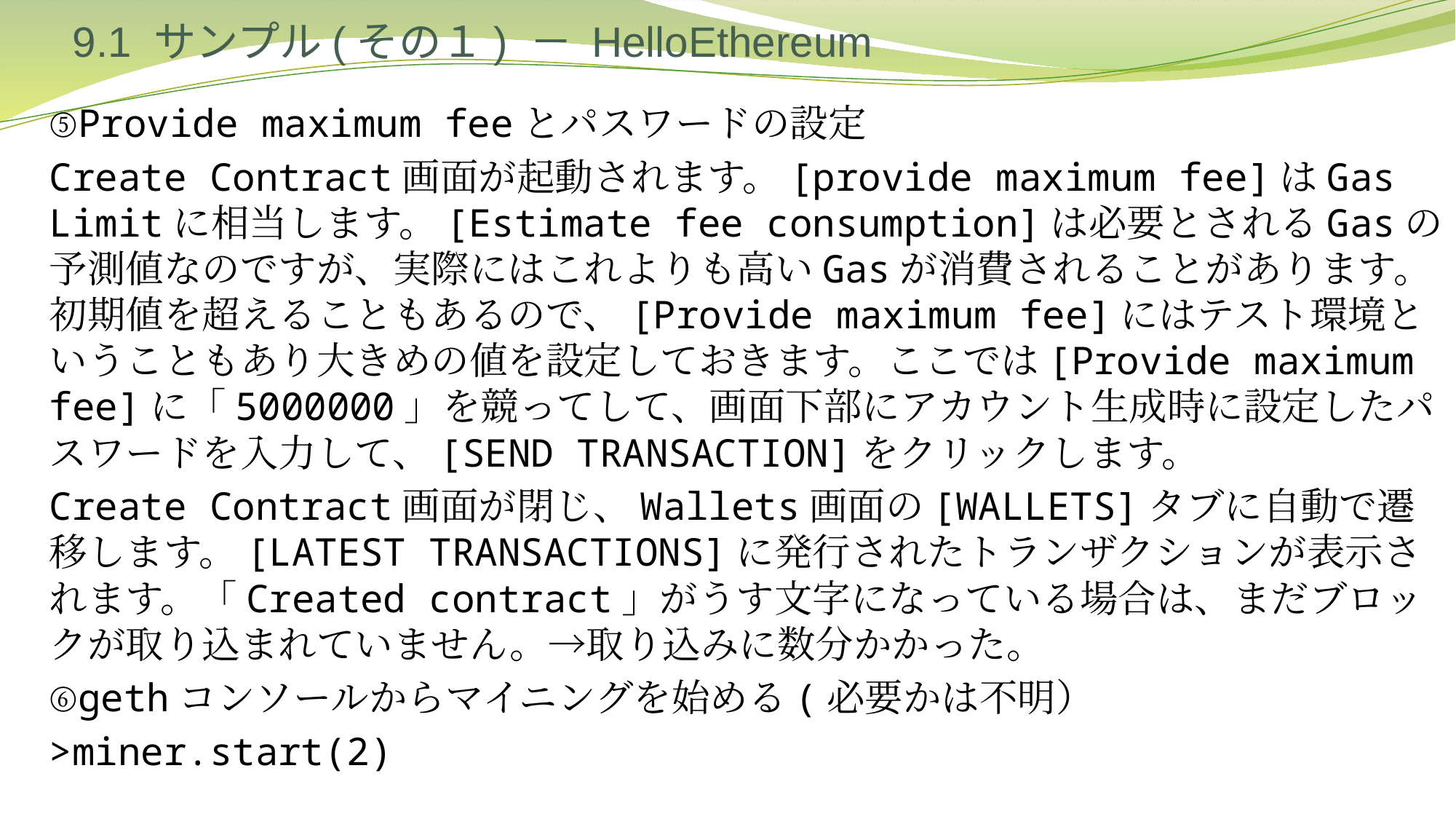

# 9.1 サンプル(その１) － HelloEthereum

⑤Provide maximum feeとパスワードの設定
Create Contract画面が起動されます。[provide maximum fee]はGas Limitに相当します。[Estimate fee consumption]は必要とされるGasの予測値なのですが、実際にはこれよりも高いGasが消費されることがあります。 初期値を超えることもあるので、[Provide maximum fee]にはテスト環境ということもあり大きめの値を設定しておきます。ここでは[Provide maximum fee]に「5000000」を競ってして、画面下部にアカウント生成時に設定したパスワードを入力して、[SEND TRANSACTION]をクリックします。
Create Contract画面が閉じ、Wallets画面の[WALLETS]タブに自動で遷移します。[LATEST TRANSACTIONS]に発行されたトランザクションが表示されます。「Created contract」がうす文字になっている場合は、まだブロックが取り込まれていません。→取り込みに数分かかった。
⑥gethコンソールからマイニングを始める(必要かは不明）
>miner.start(2)